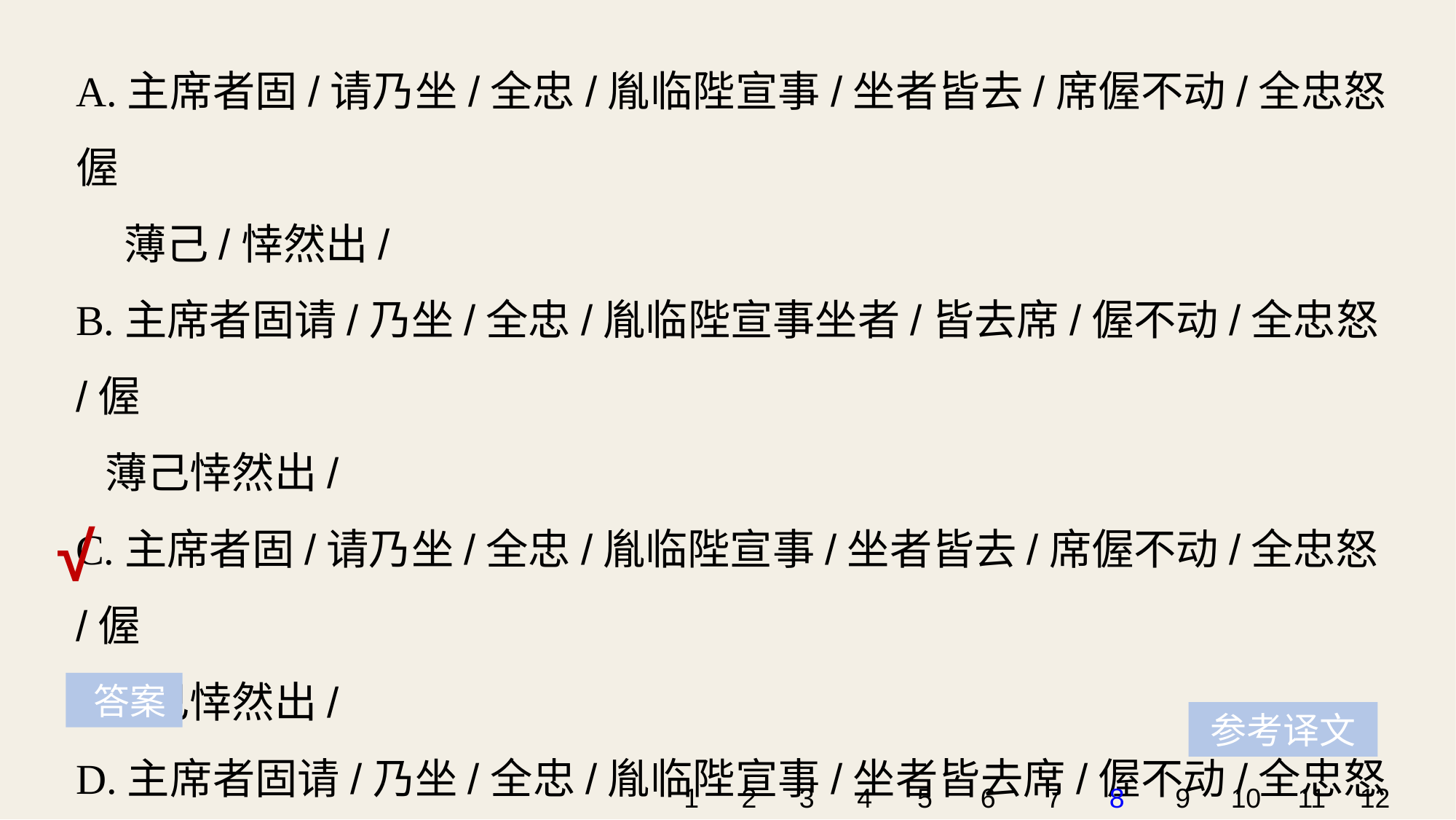

A.主席者固/请乃坐/全忠/胤临陛宣事/坐者皆去/席偓不动/全忠怒偓
    薄己/悻然出/
B.主席者固请/乃坐/全忠/胤临陛宣事坐者/皆去席/偓不动/全忠怒/偓
  薄己悻然出/
C.主席者固/请乃坐/全忠/胤临陛宣事/坐者皆去/席偓不动/全忠怒/偓
  薄己悻然出/
D.主席者固请/乃坐/全忠/胤临陛宣事/坐者皆去席/偓不动/全忠怒偓
    薄己/悻然出/
√
 答案
参考译文
1
2
3
4
5
6
7
8
9
10
11
12